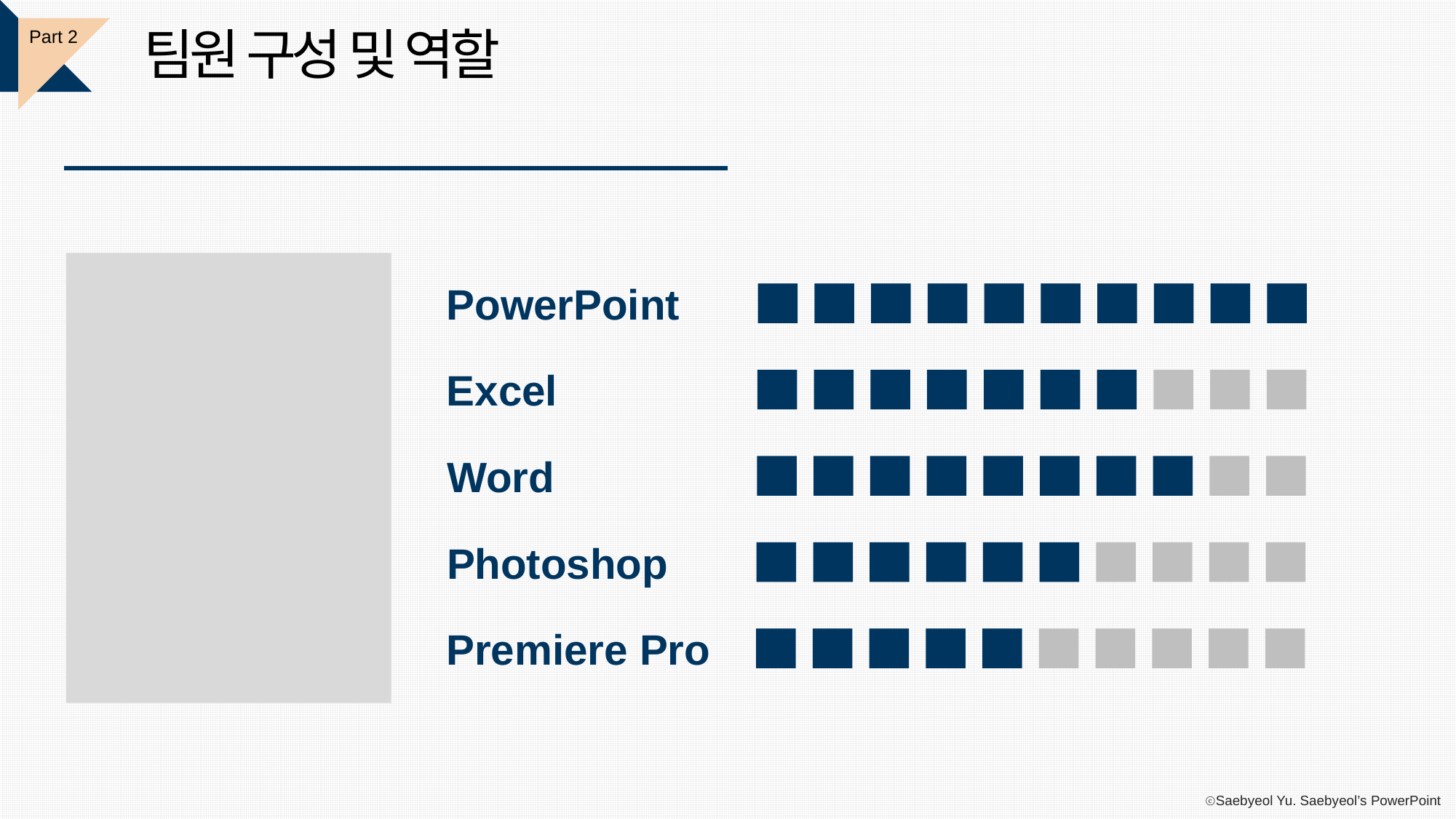

팀원 구성 및 역할

Part 2

PowerPoint

Excel

Word

Photoshop

Premiere Pro